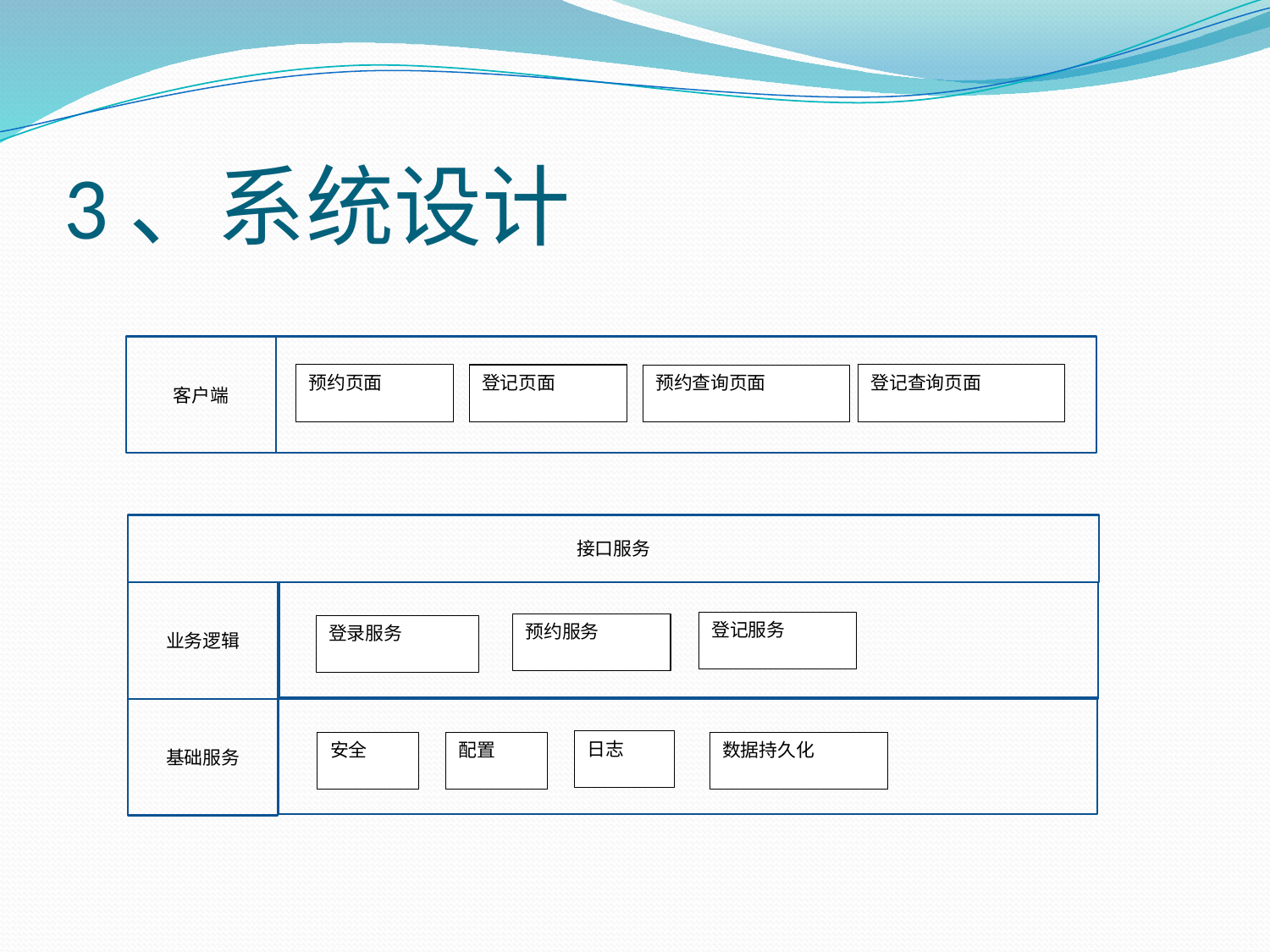

# 3、系统设计

客户端

预约页面
登记查询页面
登记页面
预约查询页面
接口服务

业务逻辑
登记服务
预约服务
登录服务

基础服务
日志
安全
配置
数据持久化